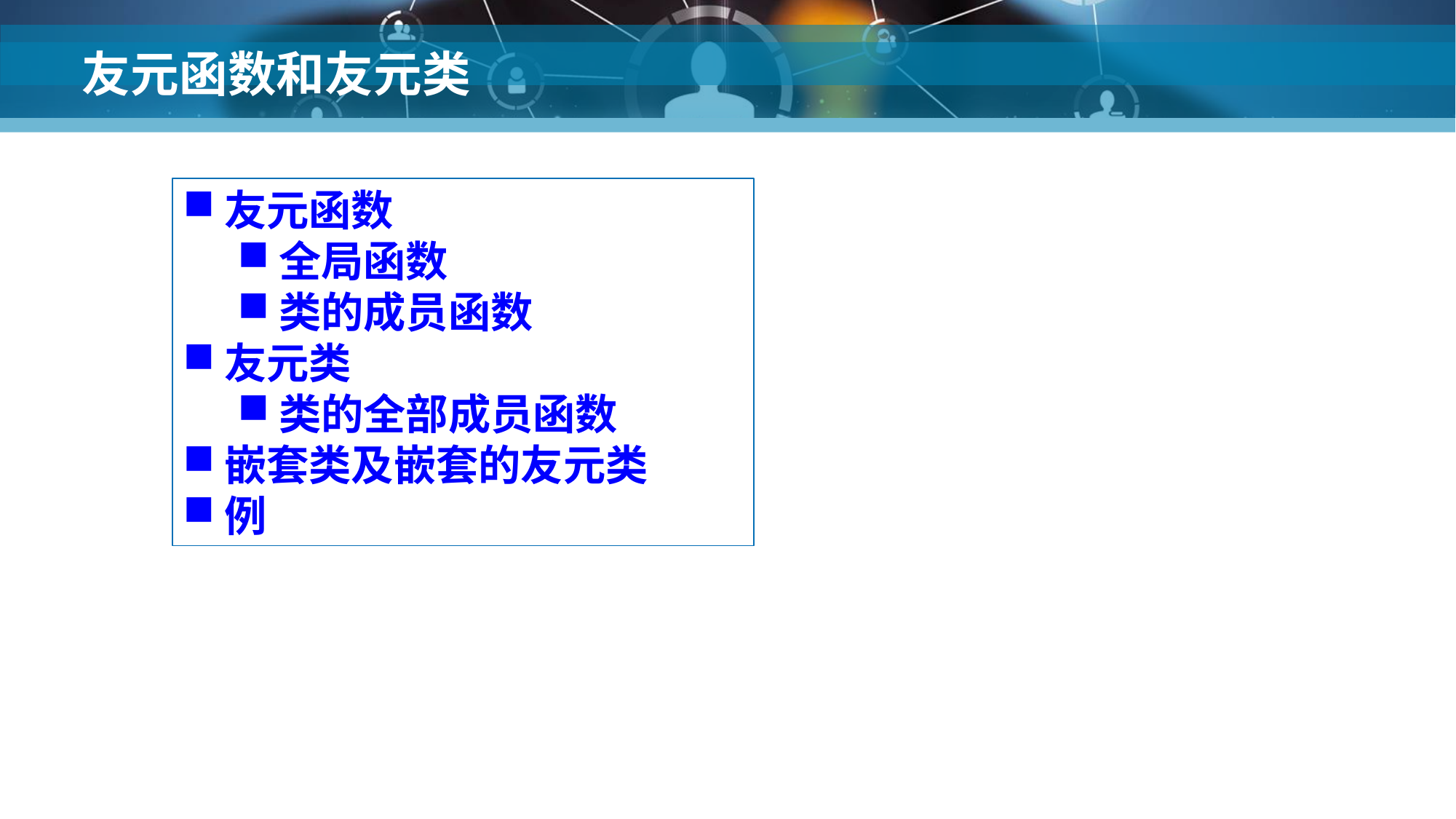

# 友元函数和友元类
友元函数
全局函数
类的成员函数
友元类
类的全部成员函数
嵌套类及嵌套的友元类
例